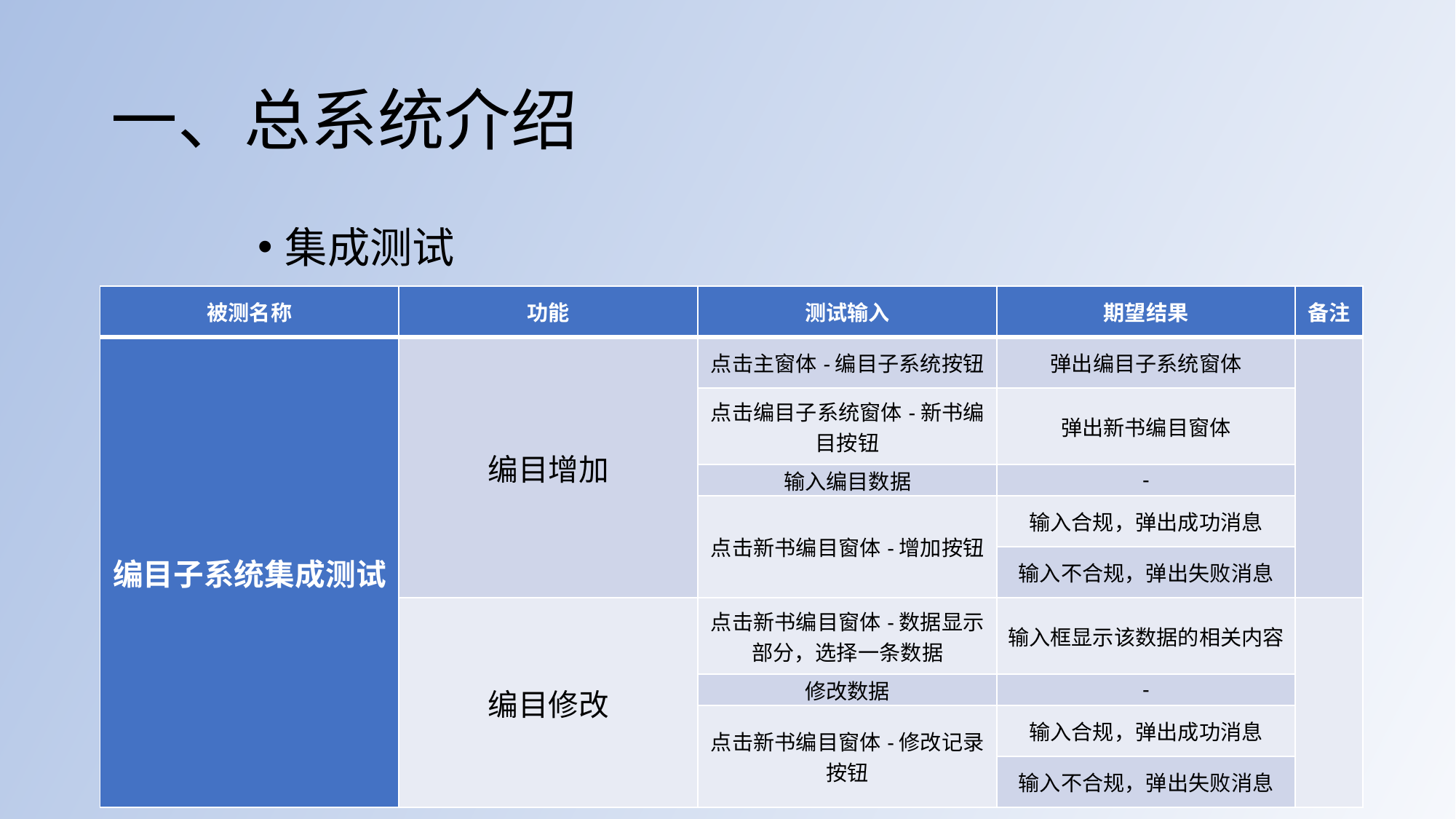

# 一、总系统介绍
集成测试
| 被测名称 | 功能 | 测试输入 | 期望结果 | 备注 |
| --- | --- | --- | --- | --- |
| 编目子系统集成测试 | 编目增加 | 点击主窗体-编目子系统按钮 | 弹出编目子系统窗体 |  |
|  |  | 点击编目子系统窗体-新书编目按钮 | 弹出新书编目窗体 |  |
|  |  | 输入编目数据 | - |  |
|  |  | 点击新书编目窗体-增加按钮 | 输入合规，弹出成功消息 |  |
|  |  |  | 输入不合规，弹出失败消息 |  |
|  | 编目修改 | 点击新书编目窗体-数据显示部分，选择一条数据 | 输入框显示该数据的相关内容 |  |
|  |  | 修改数据 | - |  |
|  |  | 点击新书编目窗体-修改记录按钮 | 输入合规，弹出成功消息 |  |
|  |  |  | 输入不合规，弹出失败消息 |  |